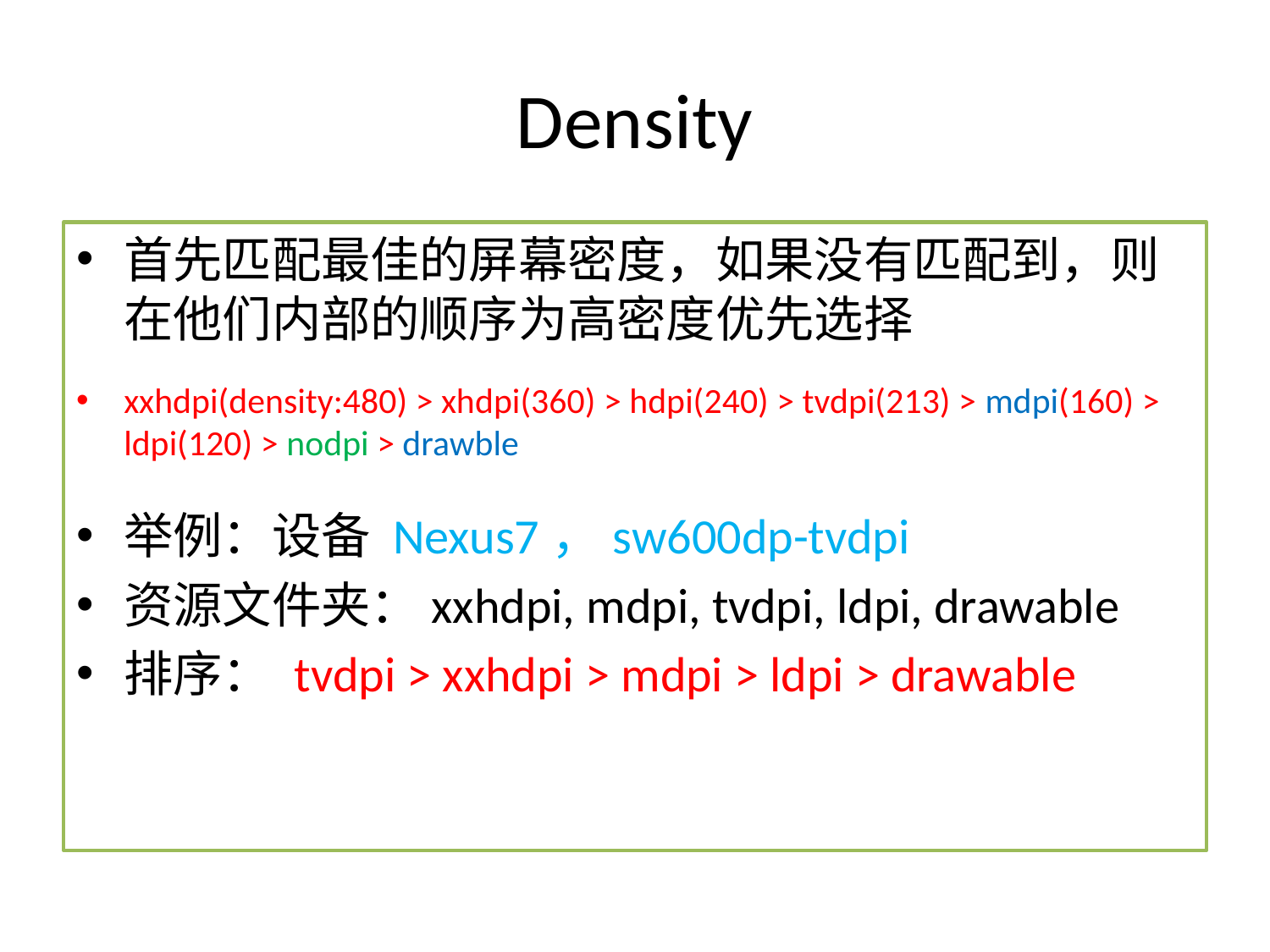

# Density
首先匹配最佳的屏幕密度，如果没有匹配到，则在他们内部的顺序为高密度优先选择
xxhdpi(density:480) > xhdpi(360) > hdpi(240) > tvdpi(213) > mdpi(160) > ldpi(120) > nodpi > drawble
举例：设备 Nexus7，sw600dp-tvdpi
资源文件夹：xxhdpi, mdpi, tvdpi, ldpi, drawable
排序： tvdpi > xxhdpi > mdpi > ldpi > drawable